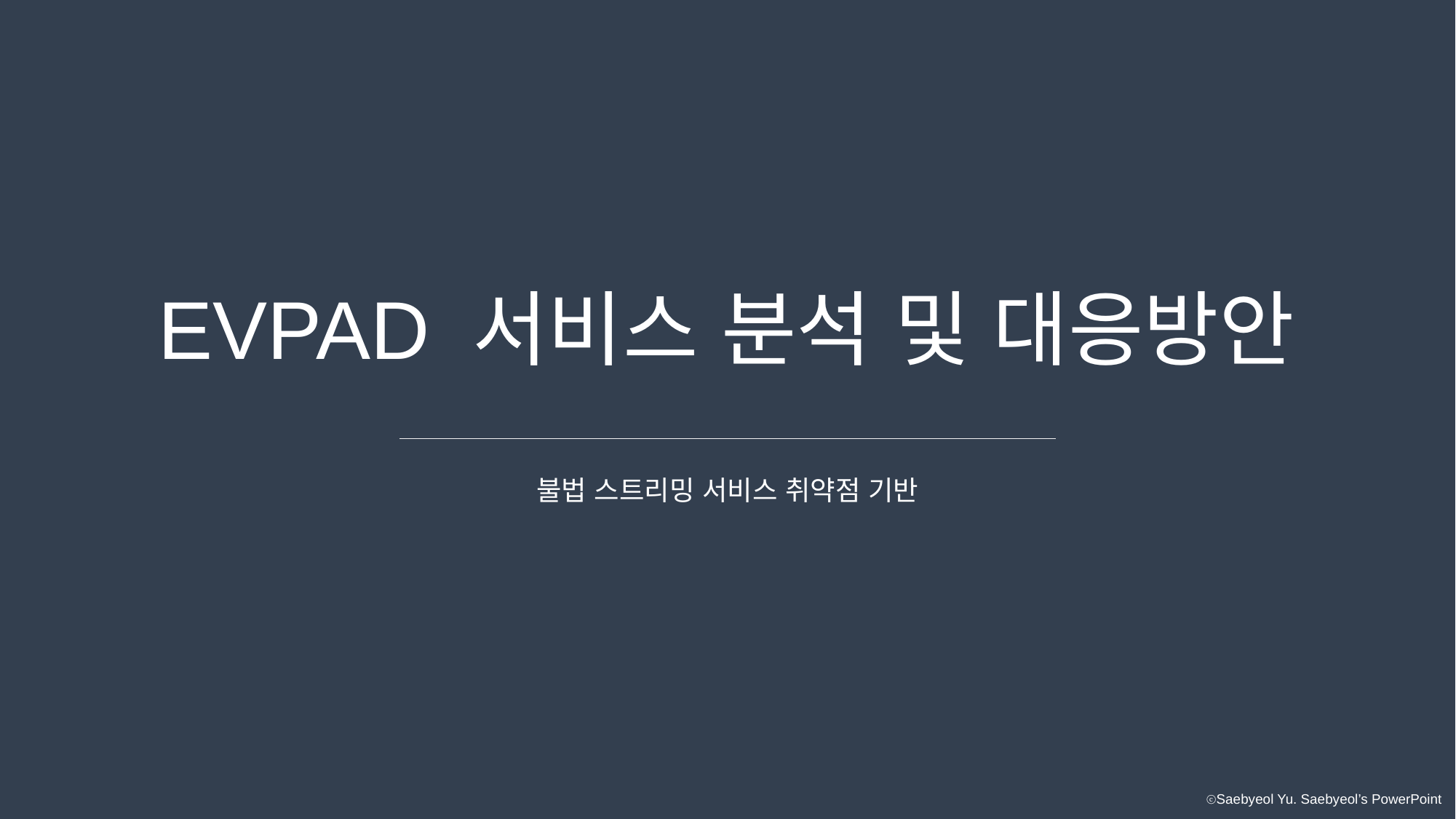

EVPAD 서비스 분석 및 대응방안
불법 스트리밍 서비스 취약점 기반